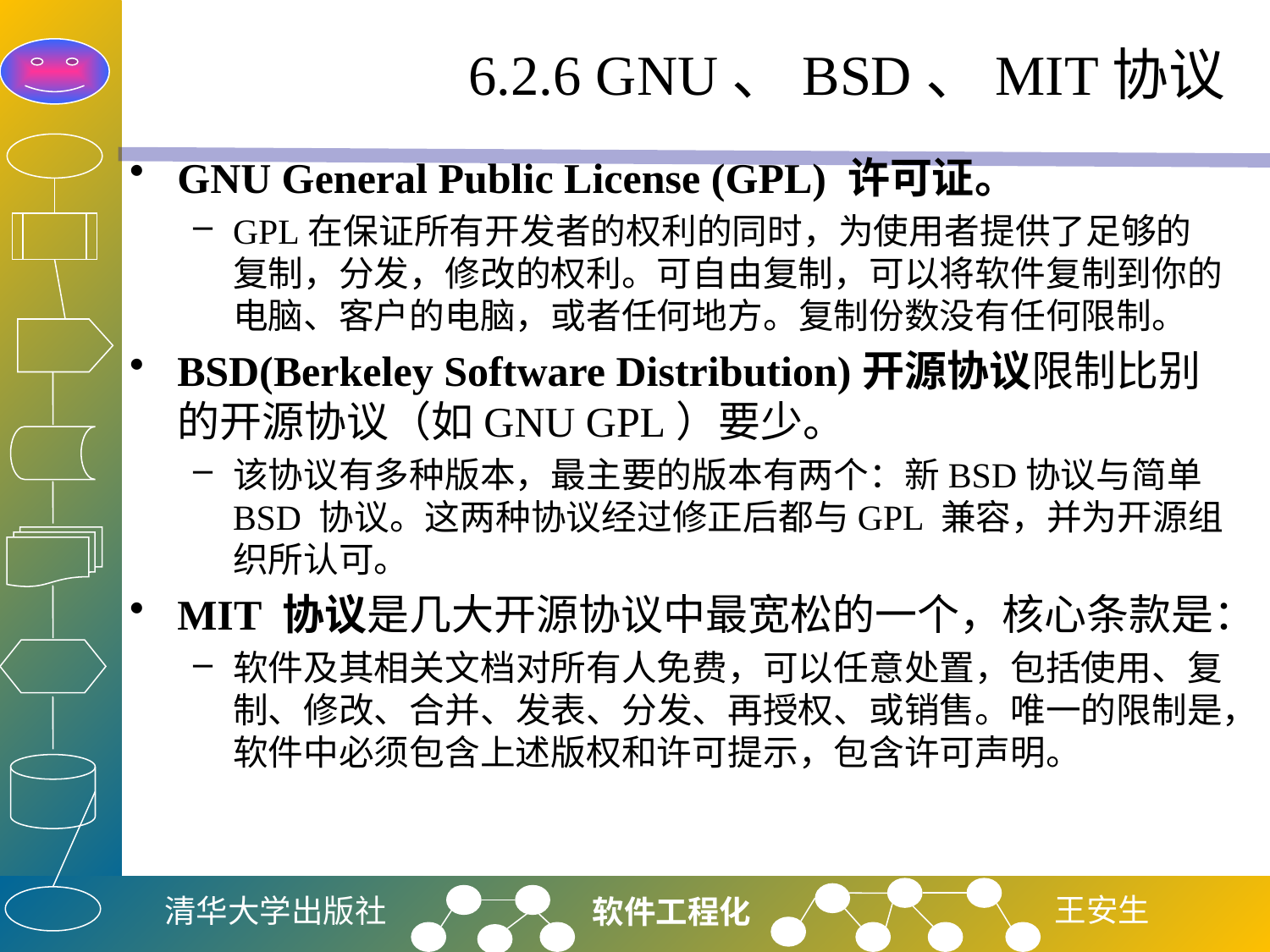

# 6.2.6 GNU、BSD、MIT协议
GNU General Public License (GPL) 许可证。
GPL在保证所有开发者的权利的同时，为使用者提供了足够的复制，分发，修改的权利。可自由复制，可以将软件复制到你的电脑、客户的电脑，或者任何地方。复制份数没有任何限制。
BSD(Berkeley Software Distribution)开源协议限制比别的开源协议（如GNU GPL）要少。
该协议有多种版本，最主要的版本有两个：新BSD协议与简单BSD 协议。这两种协议经过修正后都与GPL 兼容，并为开源组织所认可。
MIT 协议是几大开源协议中最宽松的一个，核心条款是：
软件及其相关文档对所有人免费，可以任意处置，包括使用、复制、修改、合并、发表、分发、再授权、或销售。唯一的限制是，软件中必须包含上述版权和许可提示，包含许可声明。